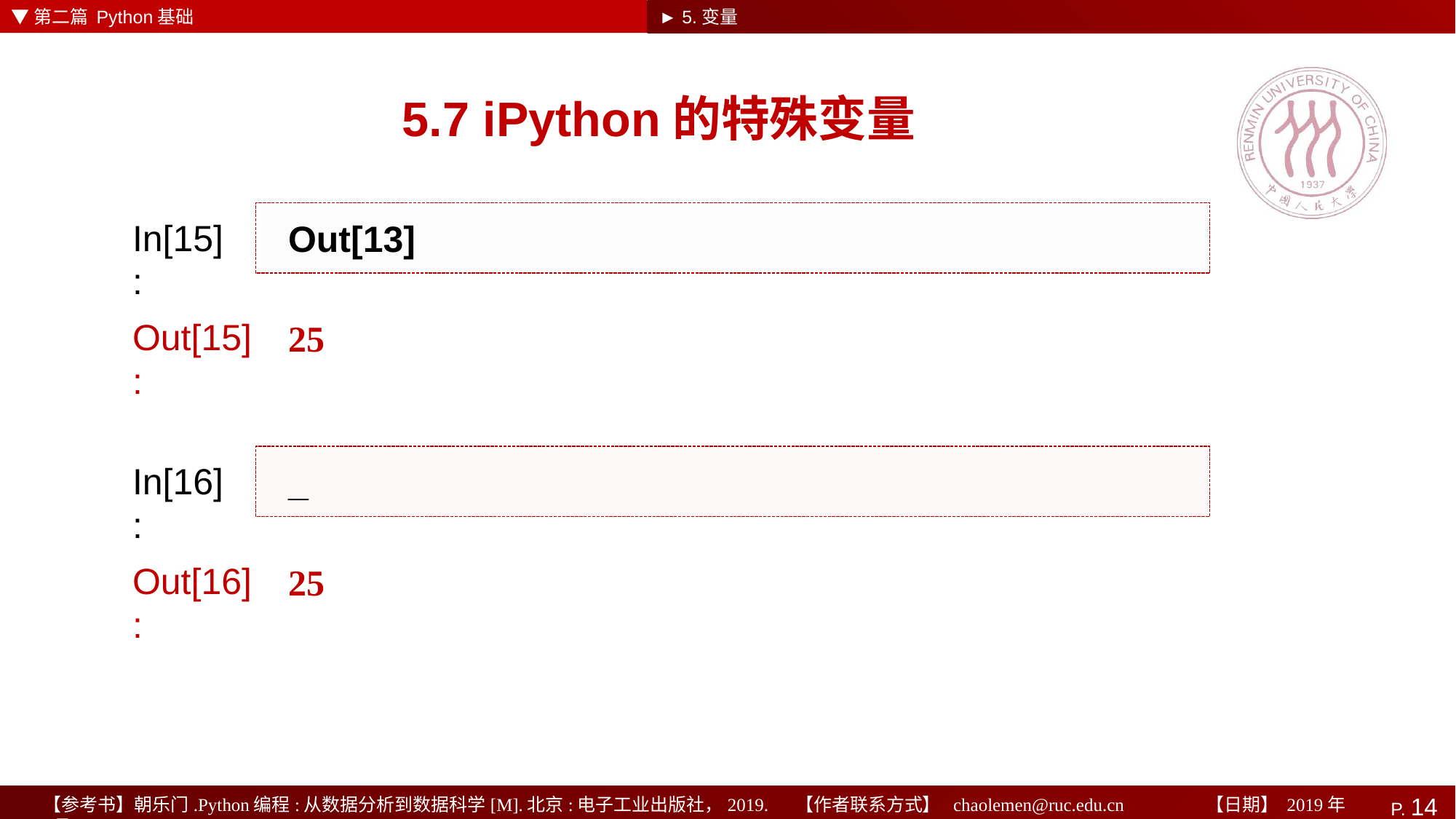

▼第二篇 Python基础
► 5.变量
# 5.7 iPython的特殊变量
Out[13]
In[15]:
25
Out[15]:
_
In[16]:
25
Out[16]: